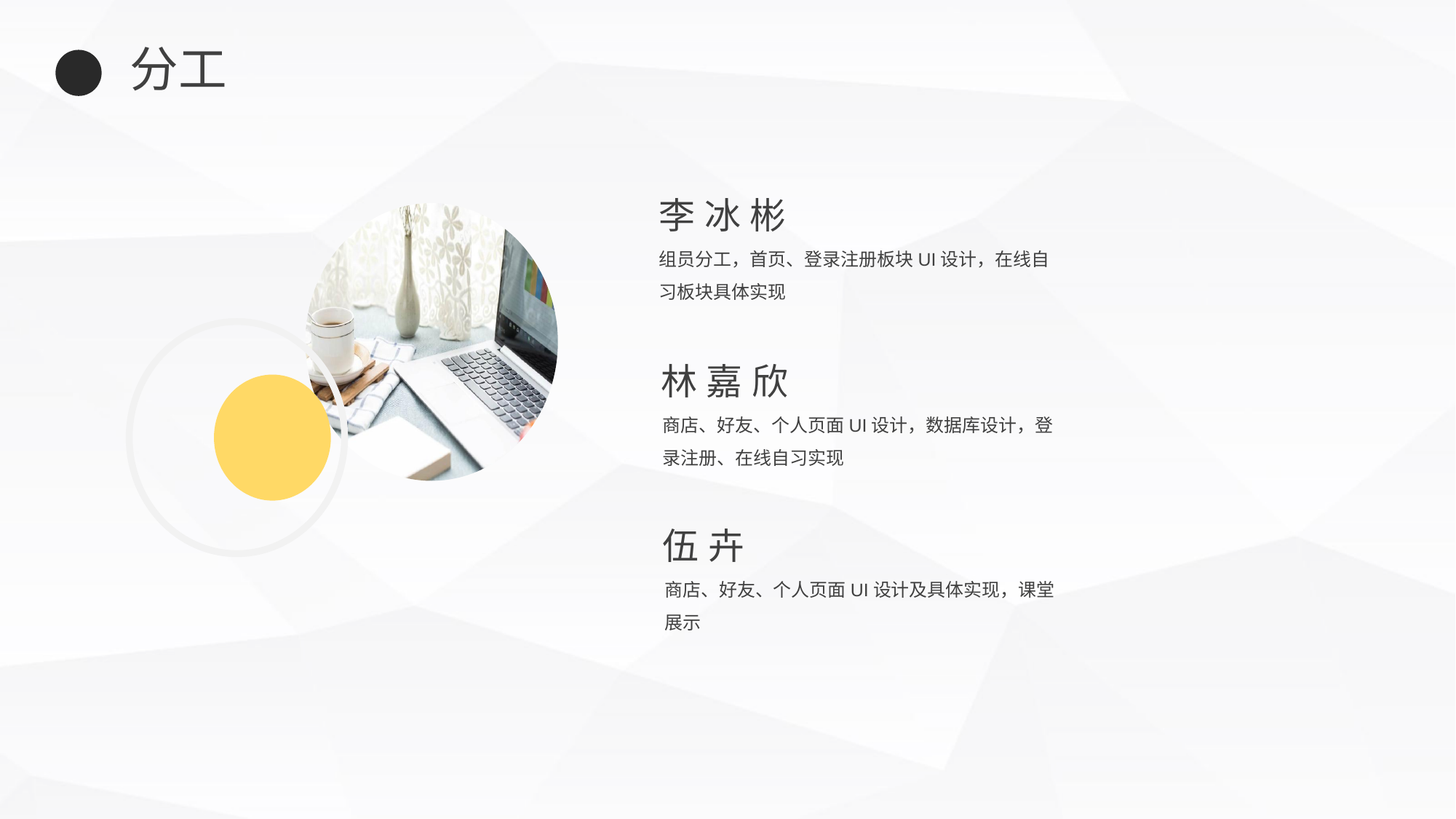

分工

李冰彬

组员分工，首页、登录注册板块UI设计，在线自习板块具体实现

林嘉欣
商店、好友、个人页面UI设计，数据库设计，登录注册、在线自习实现
伍卉
商店、好友、个人页面UI设计及具体实现，课堂展示